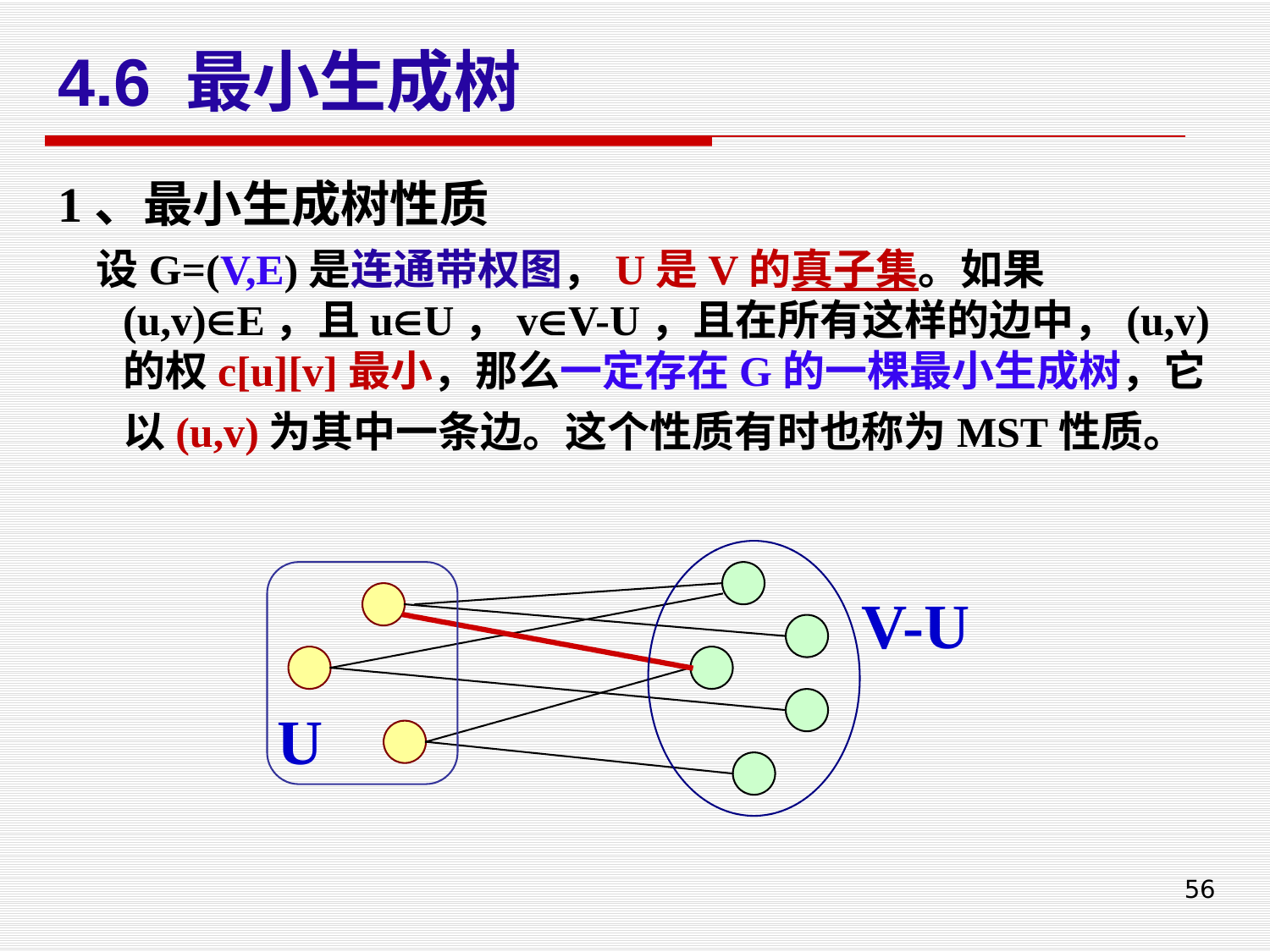

# 4.6 最小生成树
1、最小生成树性质
   设G=(V,E)是连通带权图，U是V的真子集。如果(u,v)∈E，且u∈U，v∈V-U，且在所有这样的边中，(u,v)的权c[u][v]最小，那么一定存在G的一棵最小生成树，它以(u,v)为其中一条边。这个性质有时也称为MST性质。

V-U

U

56